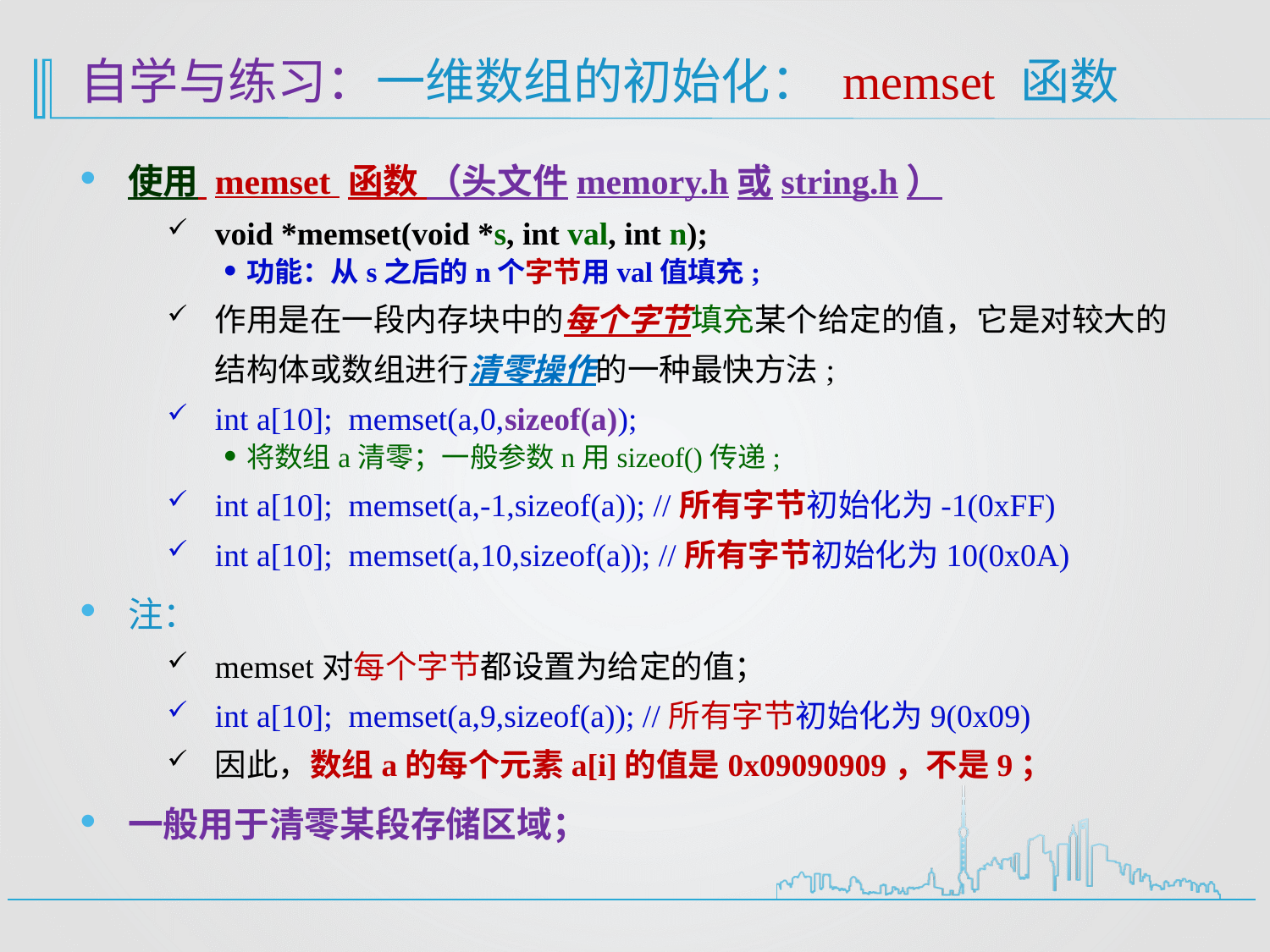

# 自学与练习：一维数组的初始化： memset 函数
使用 memset 函数 （头文件memory.h或string.h）
void *memset(void *s, int val, int n);
功能：从s之后的n个字节用val值填充;
作用是在一段内存块中的每个字节填充某个给定的值，它是对较大的结构体或数组进行清零操作的一种最快方法;
int a[10];  memset(a,0,sizeof(a));
将数组a清零；一般参数n用sizeof()传递;
int a[10];  memset(a,-1,sizeof(a)); //所有字节初始化为-1(0xFF)
int a[10];  memset(a,10,sizeof(a)); //所有字节初始化为10(0x0A)
注：
memset对每个字节都设置为给定的值；
int a[10];  memset(a,9,sizeof(a)); //所有字节初始化为9(0x09)
因此，数组a的每个元素a[i]的值是0x09090909，不是9；
一般用于清零某段存储区域；